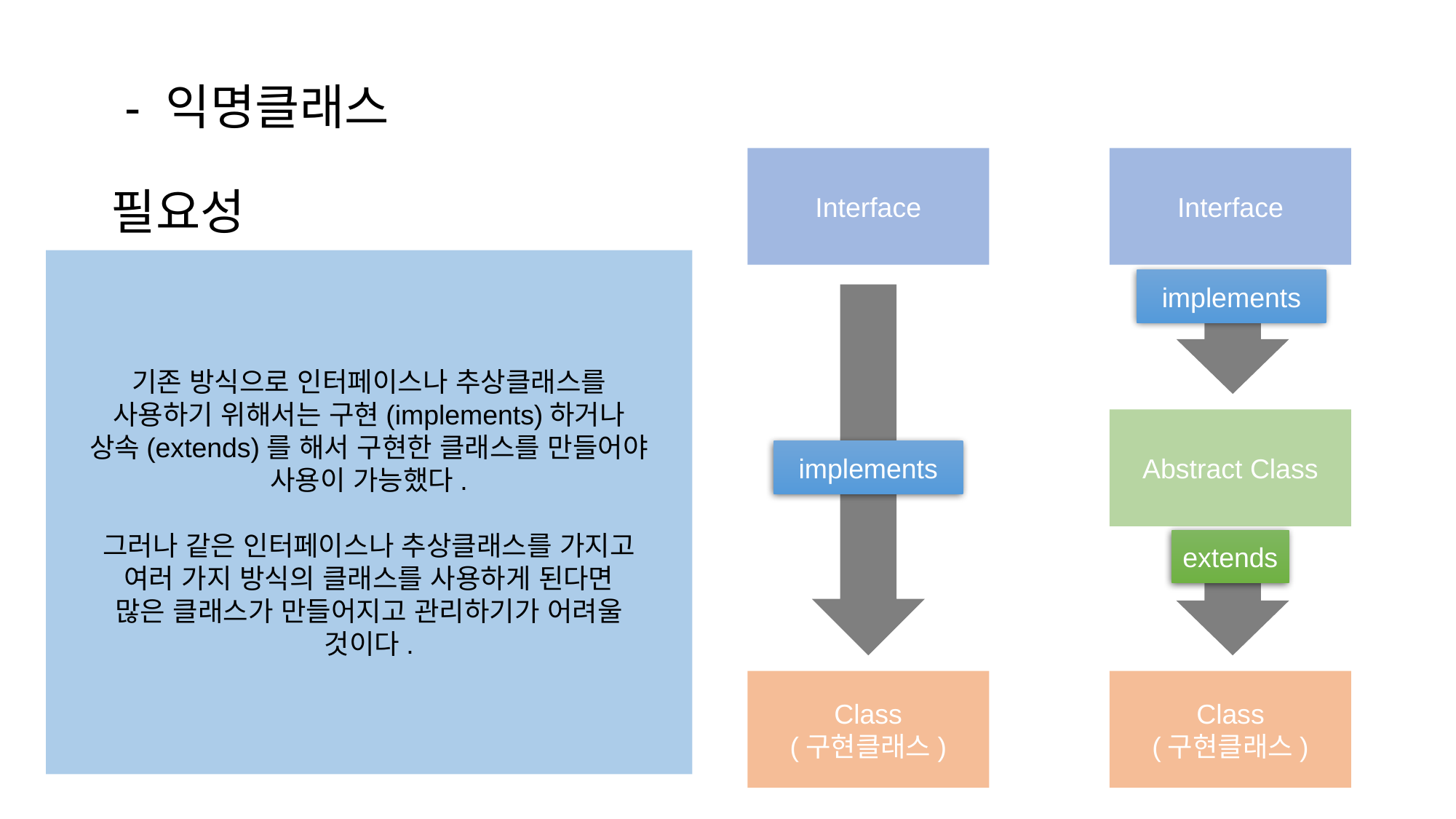

# - 익명클래스 필요성
Interface
Interface
기존 방식으로 인터페이스나 추상클래스를
사용하기 위해서는 구현(implements)하거나
상속(extends)를 해서 구현한 클래스를 만들어야
사용이 가능했다.

그러나 같은 인터페이스나 추상클래스를 가지고
여러 가지 방식의 클래스를 사용하게 된다면
많은 클래스가 만들어지고 관리하기가 어려울
것이다.
implements

Abstract Class

implements
extends

Class
(구현클래스)
Class
(구현클래스)